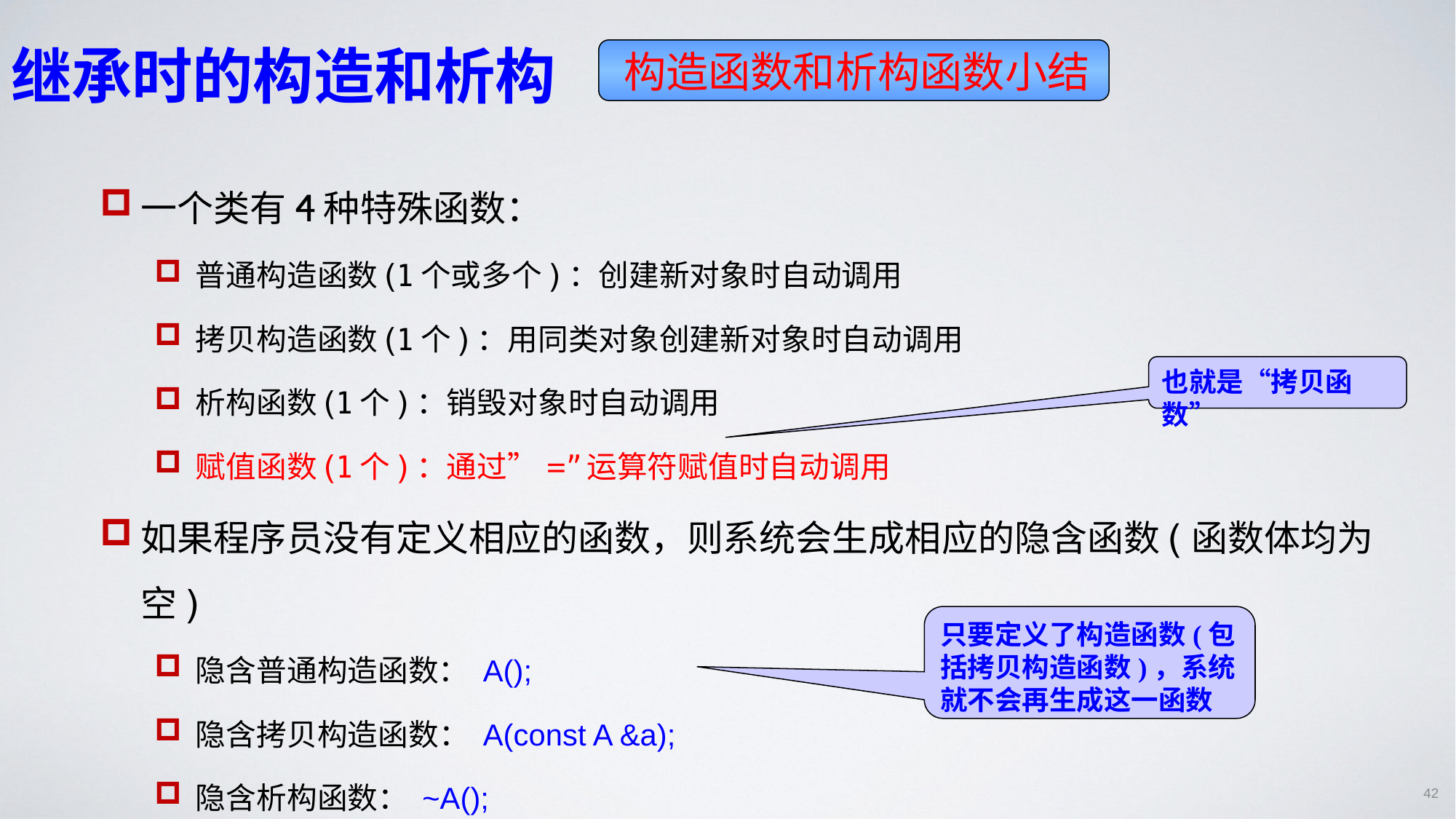

# 继承时的构造和析构

构造函数和析构函数小结
一个类有4种特殊函数：
普通构造函数(1个或多个)：创建新对象时自动调用
拷贝构造函数(1个)：用同类对象创建新对象时自动调用
析构函数(1个)：销毁对象时自动调用
赋值函数(1个)：通过”=”运算符赋值时自动调用
如果程序员没有定义相应的函数，则系统会生成相应的隐含函数(函数体均为空)
隐含普通构造函数： A();
隐含拷贝构造函数： A(const A &a);
隐含析构函数： ~A();
隐含赋值函数： A & operate =(const A &a);

也就是“拷贝函数”
只要定义了构造函数(包括拷贝构造函数)，系统就不会再生成这一函数
42